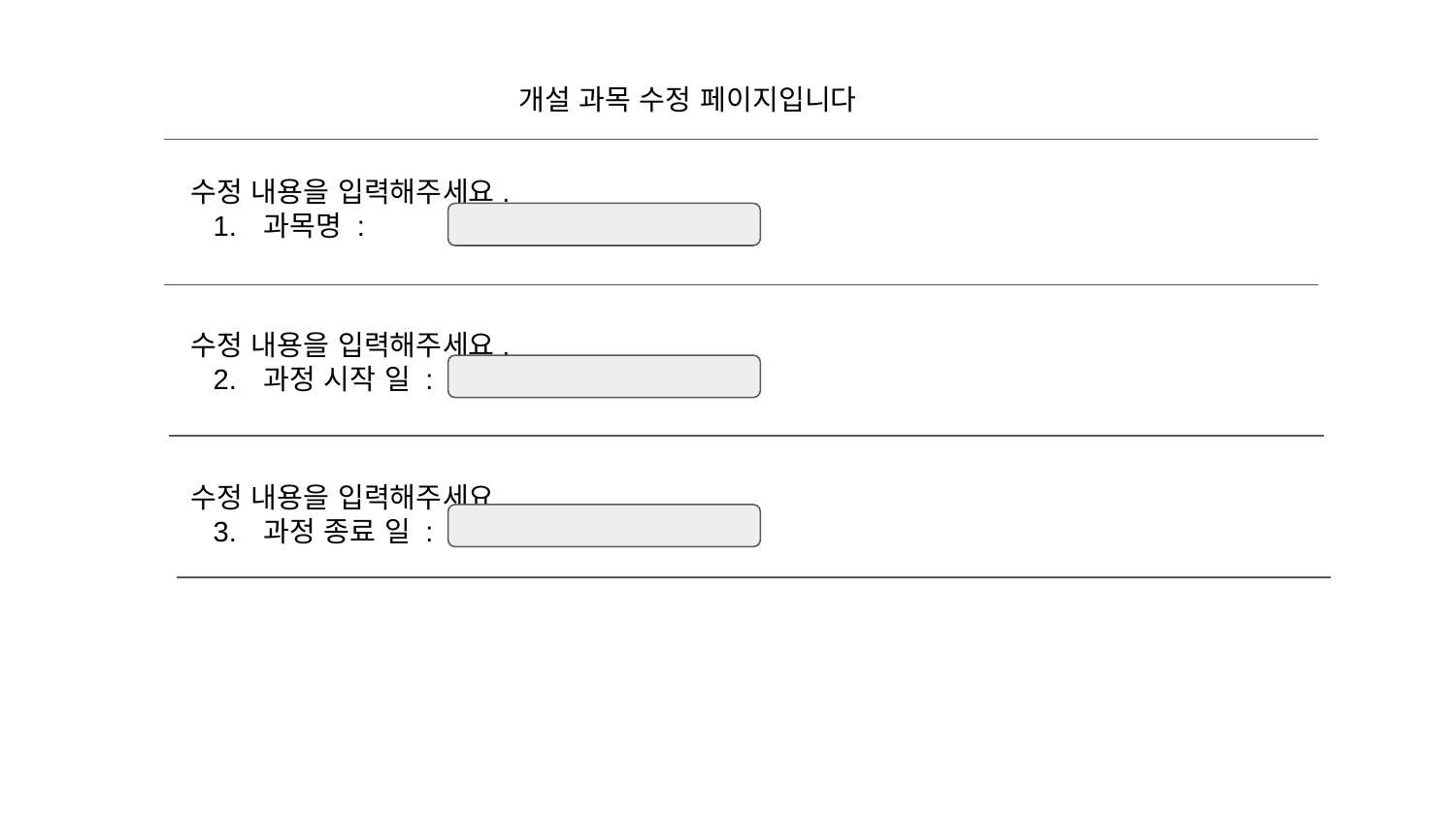

개설 과목 수정 페이지입니다
수정 내용을 입력해주세요.
과목명 :

수정 내용을 입력해주세요.
과정 시작 일 :

수정 내용을 입력해주세요.
과정 종료 일 :